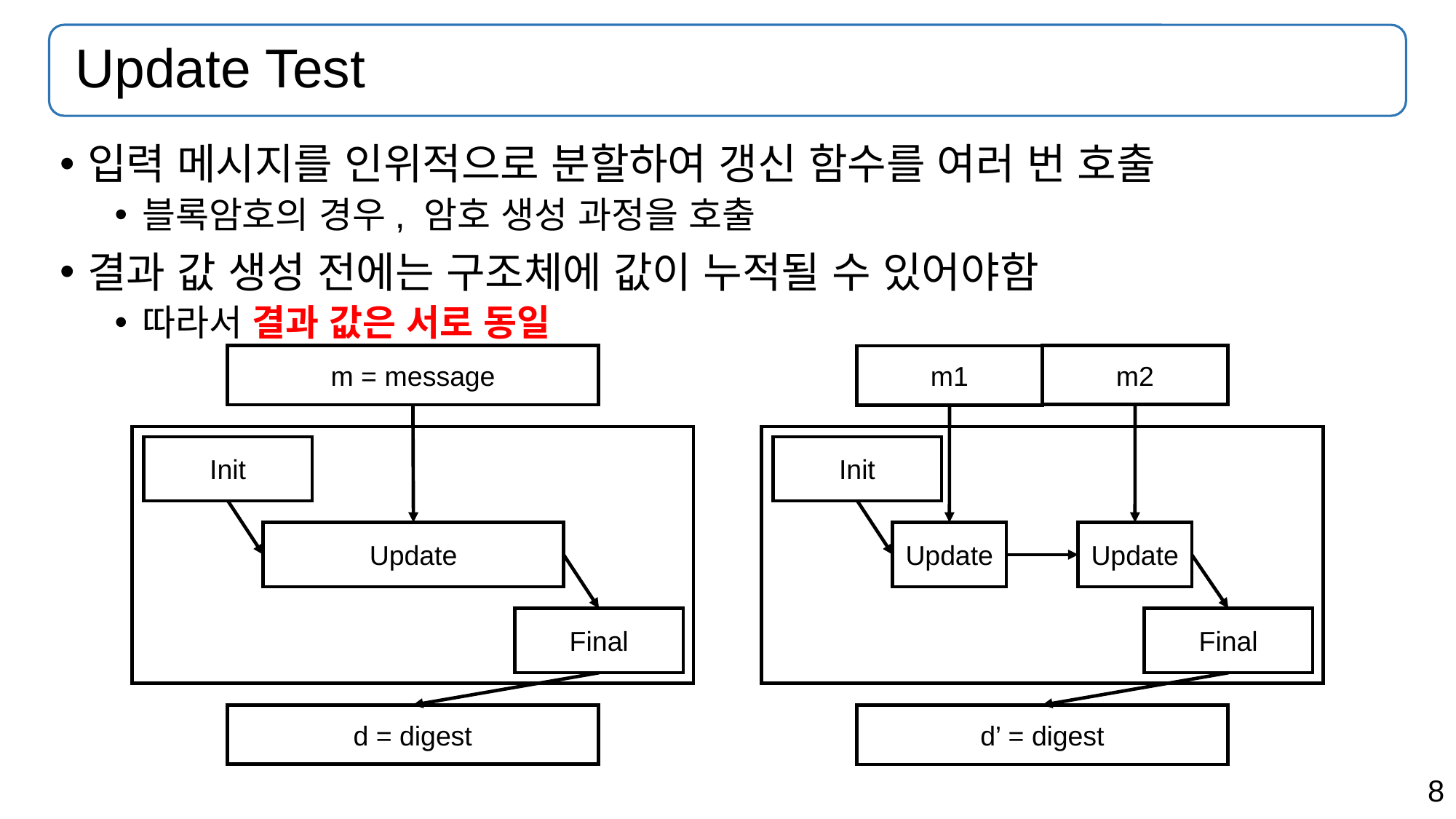

# Update Test
입력 메시지를 인위적으로 분할하여 갱신 함수를 여러 번 호출
블록암호의 경우, 암호 생성 과정을 호출
결과 값 생성 전에는 구조체에 값이 누적될 수 있어야함
따라서 결과 값은 서로 동일
m2
m = message
m1

Init
Update
Final

Init
Update
Final
d = digest
d’ = digest
Update